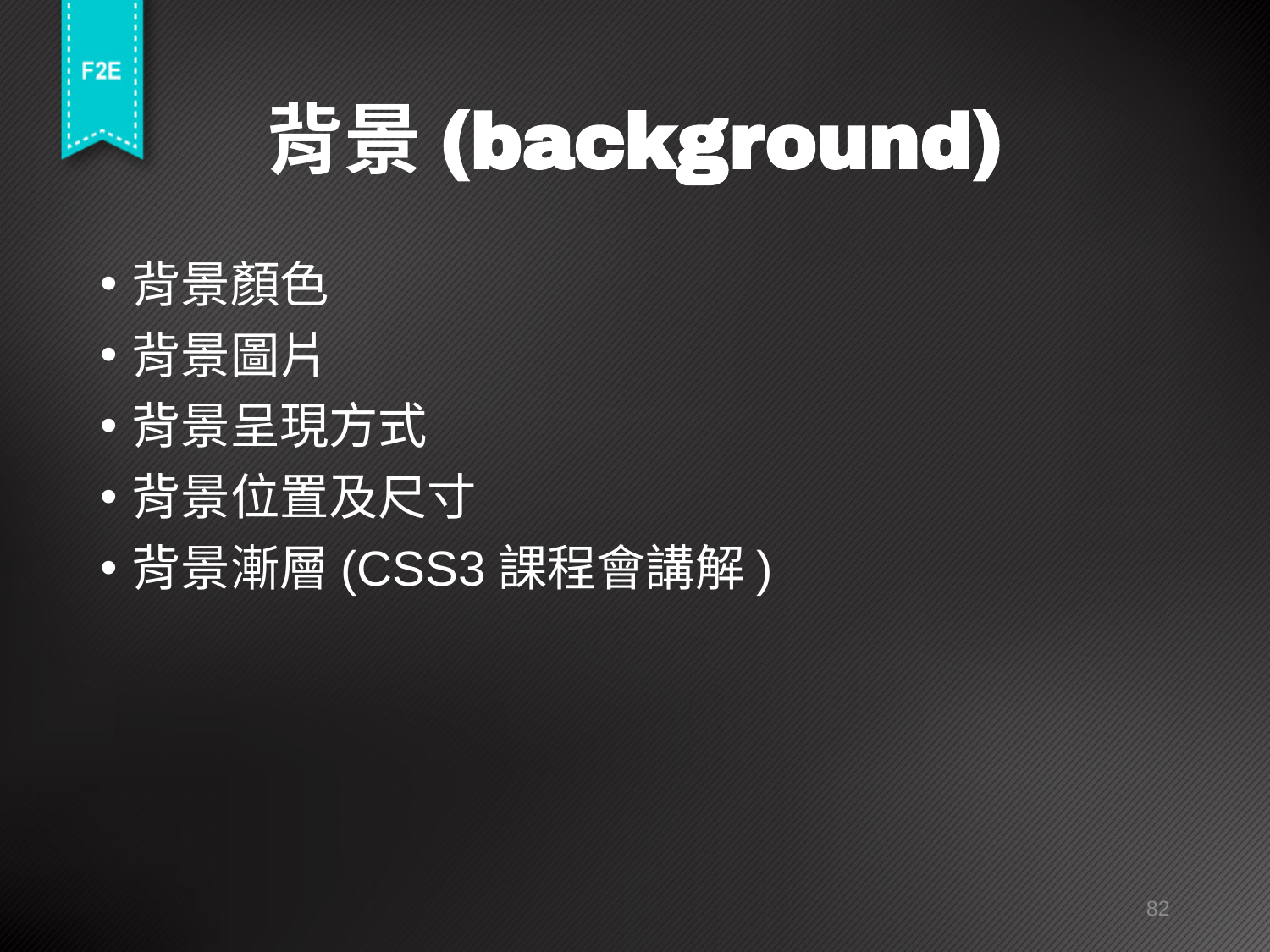

# 背景(background)
背景顏色
背景圖片
背景呈現方式
背景位置及尺寸
背景漸層(CSS3課程會講解)

82